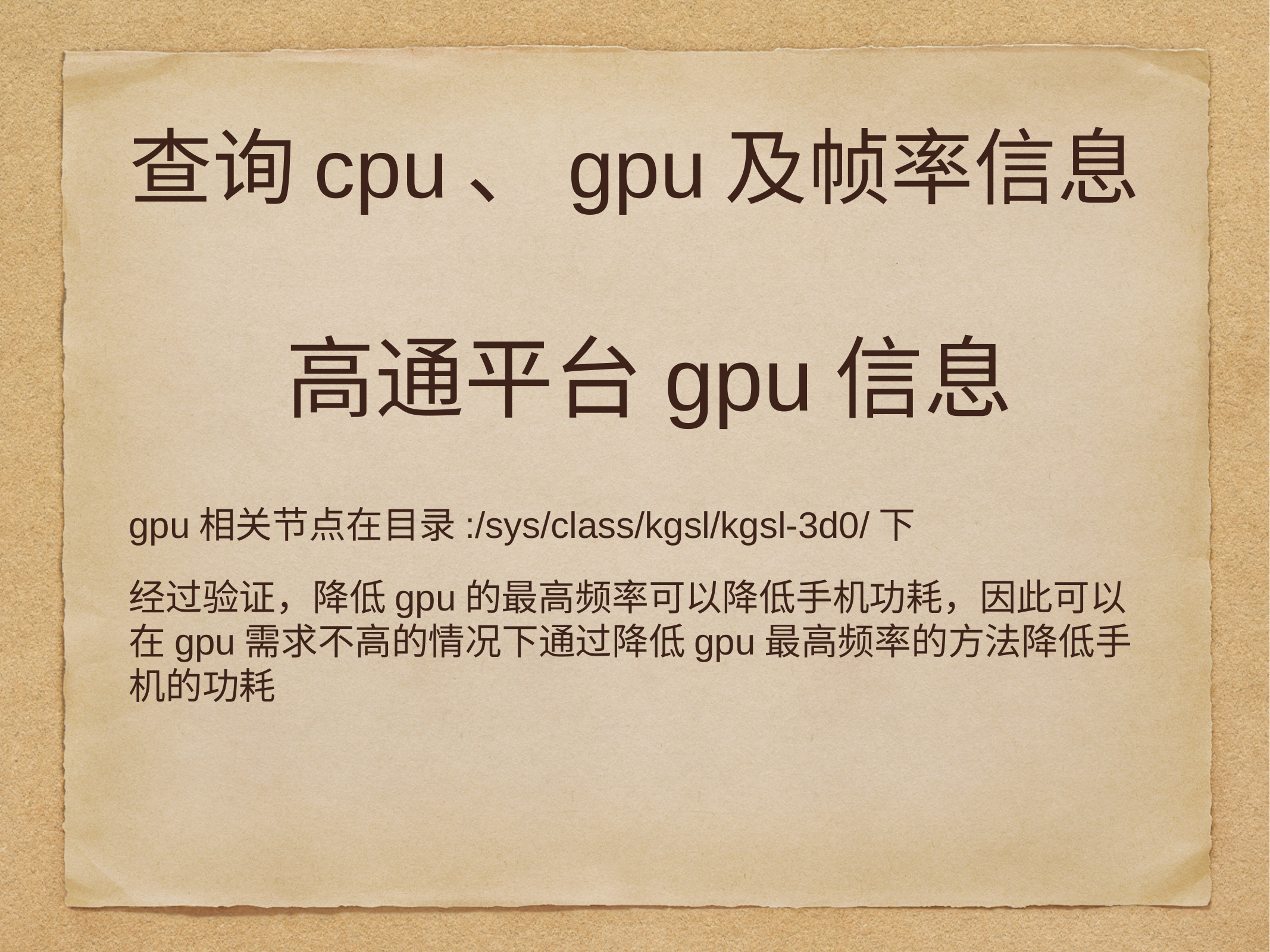

# 查询cpu、gpu及帧率信息
高通平台gpu信息
gpu相关节点在目录:/sys/class/kgsl/kgsl-3d0/下
经过验证，降低gpu的最高频率可以降低手机功耗，因此可以在gpu需求不高的情况下通过降低gpu最高频率的方法降低手机的功耗